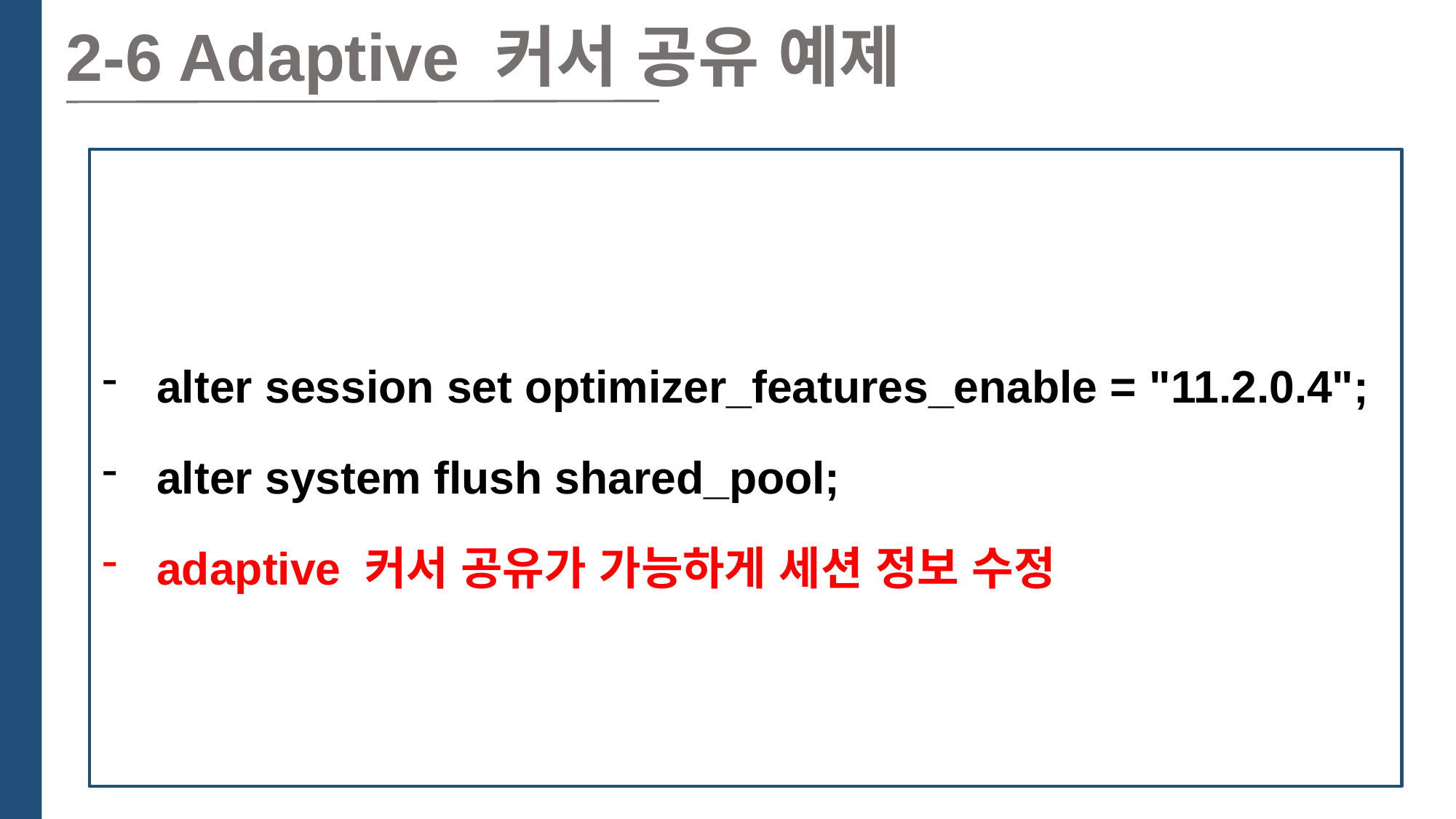

2-6 Adaptive 커서 공유 예제
alter session set optimizer_features_enable = "11.2.0.4";
alter system flush shared_pool;
adaptive 커서 공유가 가능하게 세션 정보 수정